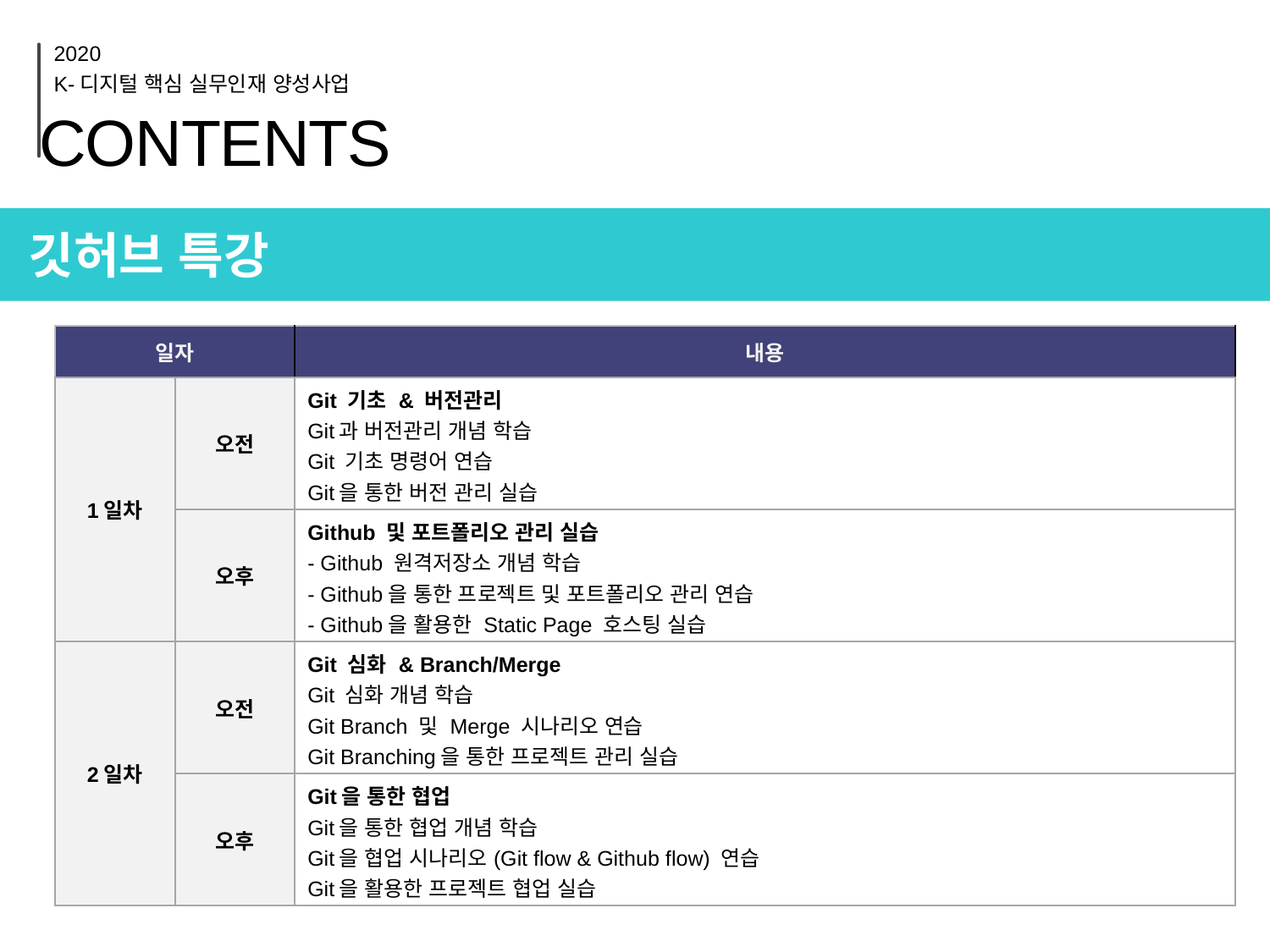

깃허브 특강
| 일자 |  | 내용 |
| --- | --- | --- |
| 1일차 | 오전 | Git 기초 & 버전관리 Git과 버전관리 개념 학습 Git 기초 명령어 연습 Git을 통한 버전 관리 실습 |
|  | 오후 | Github 및 포트폴리오 관리 실습 - Github 원격저장소 개념 학습 - Github을 통한 프로젝트 및 포트폴리오 관리 연습 - Github을 활용한 Static Page 호스팅 실습 |
| 2일차 | 오전 | Git 심화 & Branch/Merge Git 심화 개념 학습 Git Branch 및 Merge 시나리오 연습 Git Branching을 통한 프로젝트 관리 실습 |
|  | 오후 | Git을 통한 협업 Git을 통한 협업 개념 학습 Git을 협업 시나리오(Git flow & Github flow) 연습 Git을 활용한 프로젝트 협업 실습 |